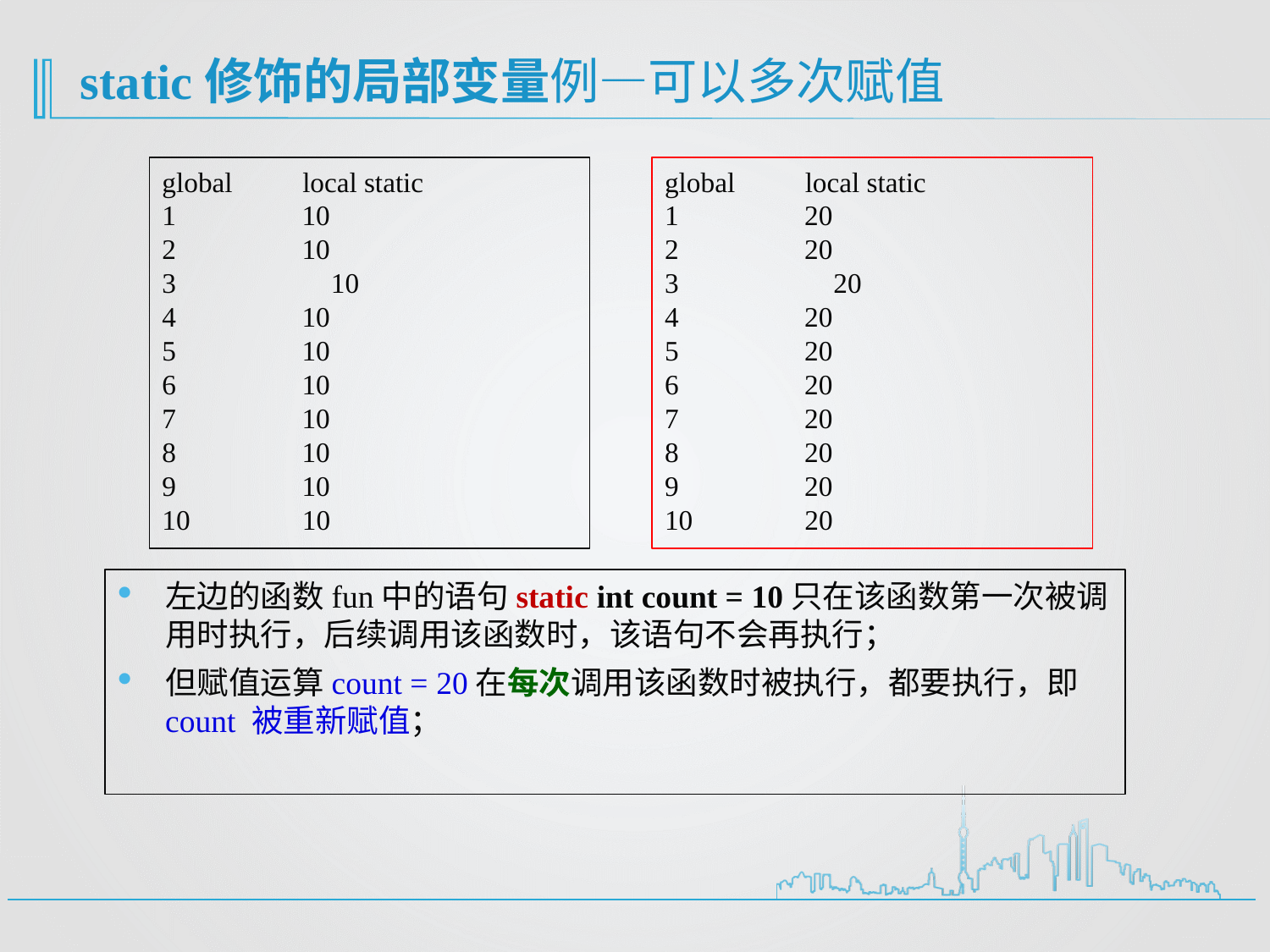

# static修饰的局部变量例—可以多次赋值
global          local static
1                  10
2                  10
3	      10
4                  10
5                  10
6                  10
7                  10
8                  10
9                  10
10                10
global          local static
1                  20
2                  20
3	      20
4                  20
5                  20
6                  20
7                  20
8                  20
9                  20
10                20
左边的函数fun中的语句static int count = 10只在该函数第一次被调用时执行，后续调用该函数时，该语句不会再执行；
但赋值运算count = 20在每次调用该函数时被执行，都要执行，即 count 被重新赋值；